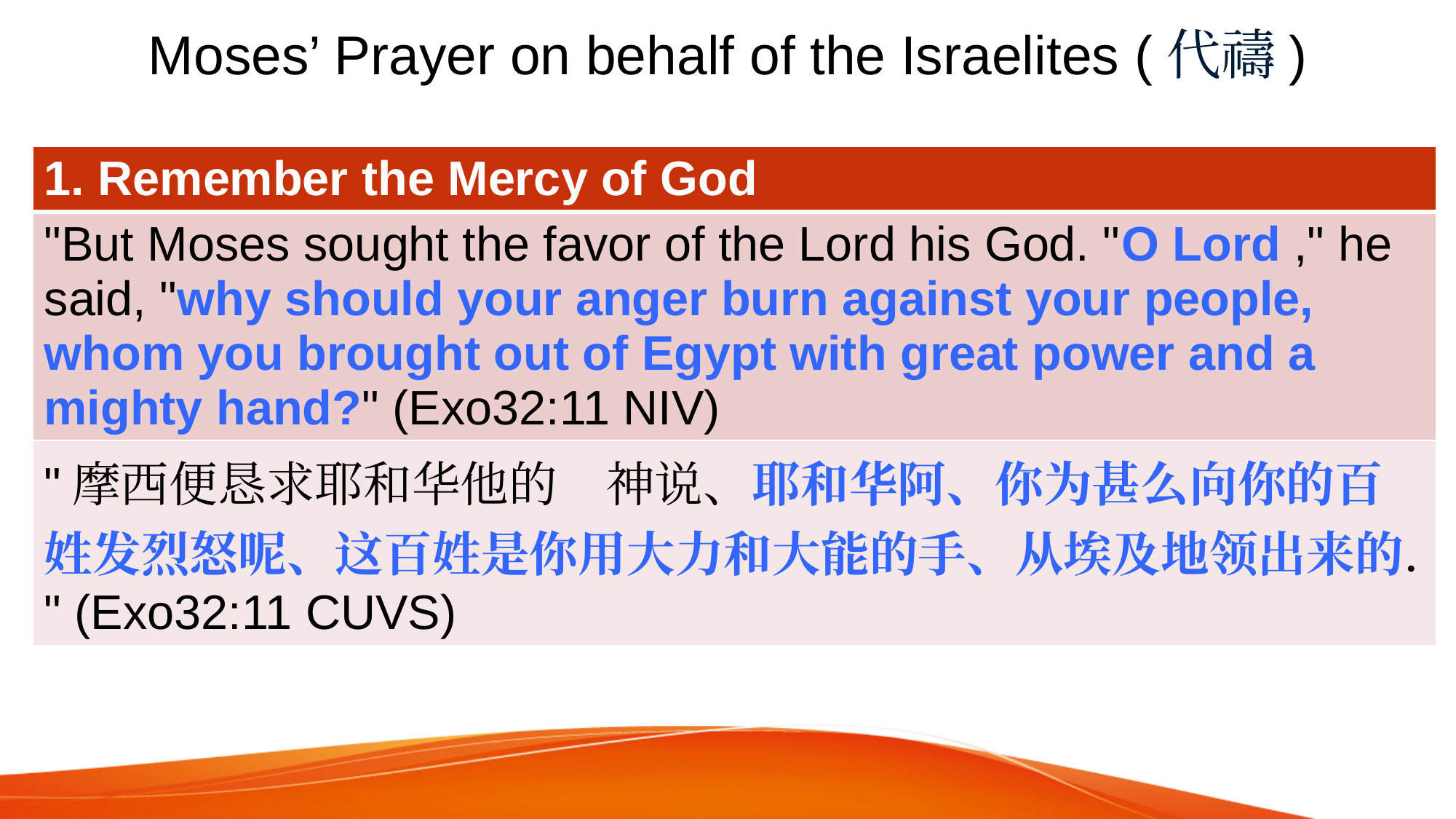

# Moses’ Prayer on behalf of the Israelites (代禱)
| 1. Remember the Mercy of God |
| --- |
| "But Moses sought the favor of the Lord his God. "O Lord ," he said, "why should your anger burn against your people, whom you brought out of Egypt with great power and a mighty hand?" (Exo32:11 NIV) |
| "摩西便恳求耶和华他的　神说、耶和华阿、你为甚么向你的百姓发烈怒呢、这百姓是你用大力和大能的手、从埃及地领出来的．" (Exo32:11 CUVS) |